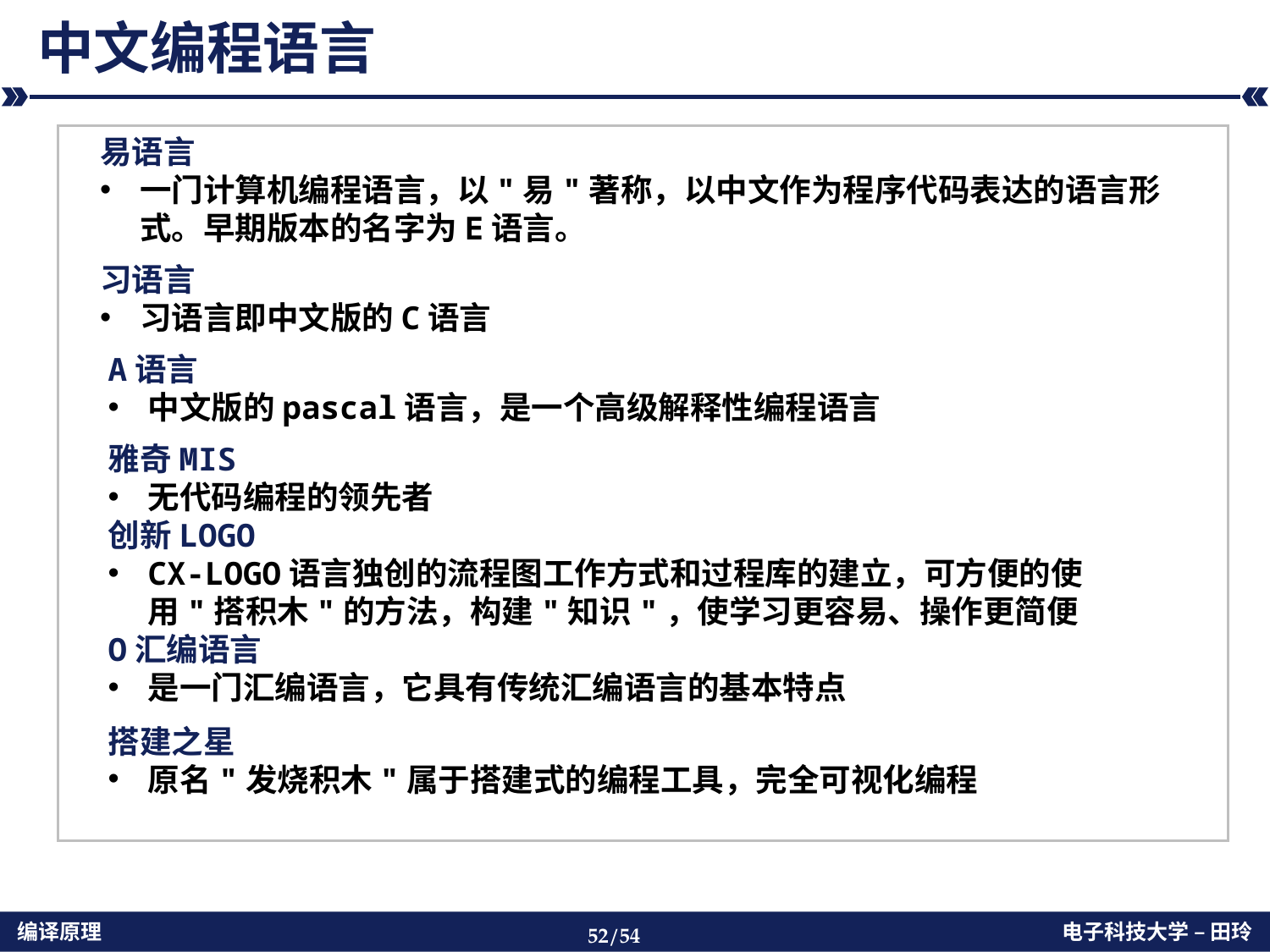

# 中文编程语言

易语言
一门计算机编程语言，以"易"著称，以中文作为程序代码表达的语言形式。早期版本的名字为E语言。
习语言
习语言即中文版的C语言
A语言
中文版的pascal语言，是一个高级解释性编程语言
雅奇MIS
无代码编程的领先者
创新LOGO
CX-LOGO语言独创的流程图工作方式和过程库的建立，可方便的使用"搭积木"的方法，构建"知识"，使学习更容易、操作更简便
O汇编语言
是一门汇编语言，它具有传统汇编语言的基本特点
搭建之星
原名"发烧积木"属于搭建式的编程工具，完全可视化编程